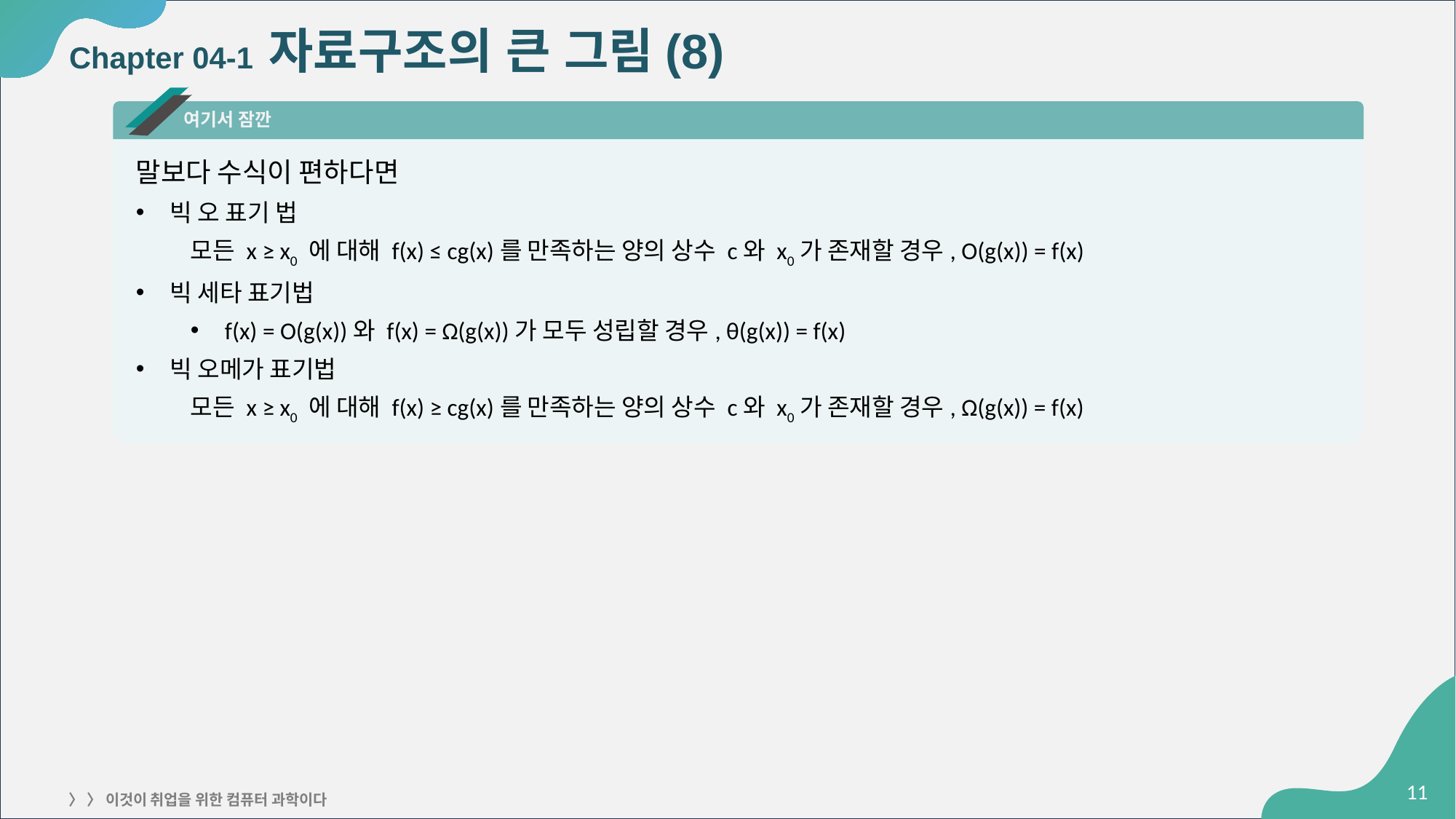

# Chapter 04-1 자료구조의 큰 그림(8)

여기서 잠깐

말보다 수식이 편하다면
빅 오 표기 법
모든 x ≥ x0 에 대해 f(x) ≤ cg(x)를 만족하는 양의 상수 c와 x0가 존재할 경우, O(g(x)) = f(x)
빅 세타 표기법
f(x) = O(g(x))와 f(x) = Ω(g(x))가 모두 성립할 경우, θ(g(x)) = f(x)
빅 오메가 표기법
모든 x ≥ x0 에 대해 f(x) ≥ cg(x)를 만족하는 양의 상수 c와 x0가 존재할 경우, Ω(g(x)) = f(x)
11
〉 〉 이것이 취업을 위한 컴퓨터 과학이다